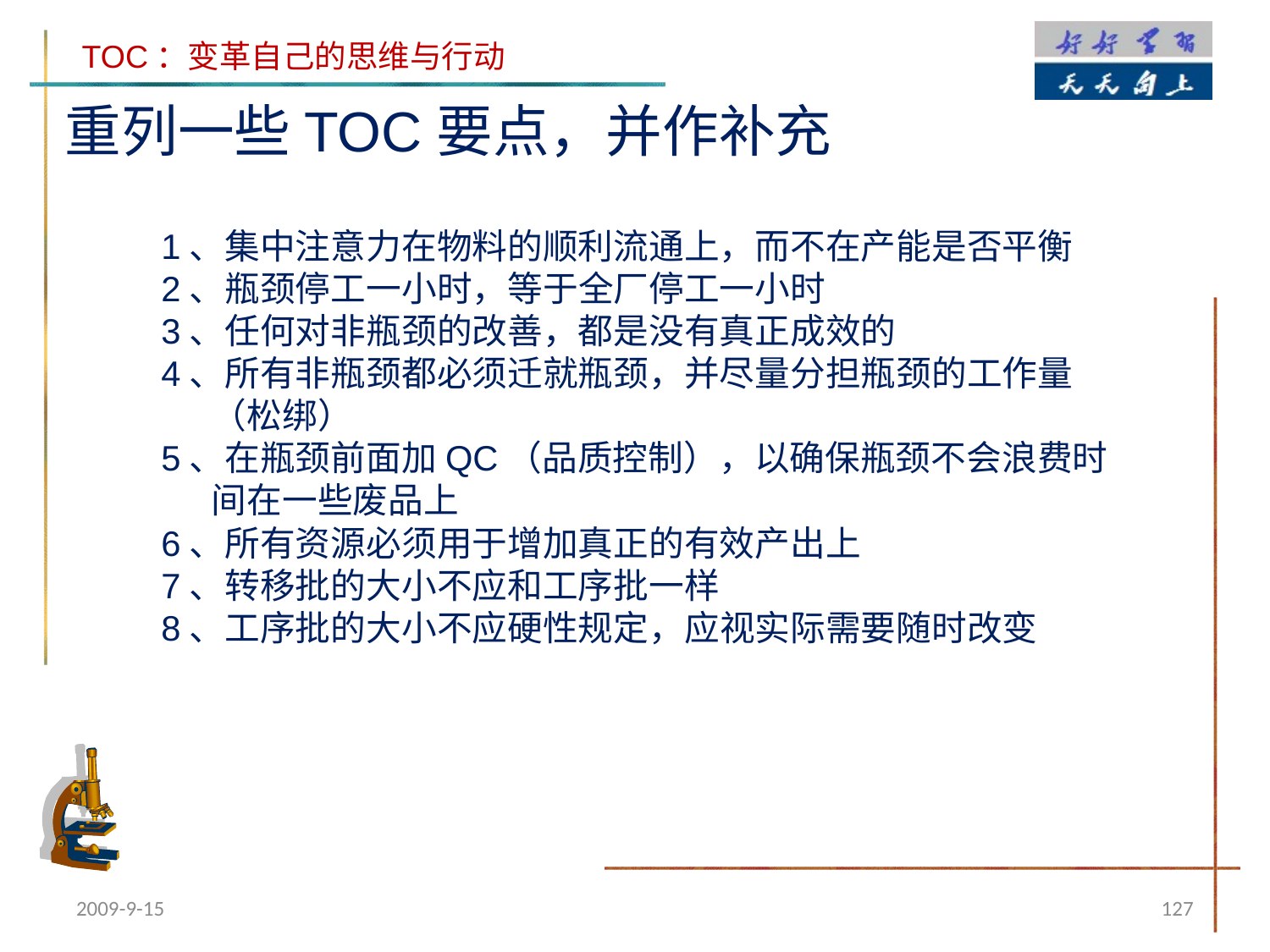

重列一些TOC要点，并作补充
1、集中注意力在物料的顺利流通上，而不在产能是否平衡
2、瓶颈停工一小时，等于全厂停工一小时
3、任何对非瓶颈的改善，都是没有真正成效的
4、所有非瓶颈都必须迁就瓶颈，并尽量分担瓶颈的工作量（松绑）
5、在瓶颈前面加QC（品质控制），以确保瓶颈不会浪费时间在一些废品上
6、所有资源必须用于增加真正的有效产出上
7、转移批的大小不应和工序批一样
8、工序批的大小不应硬性规定，应视实际需要随时改变

2009-9-15
127